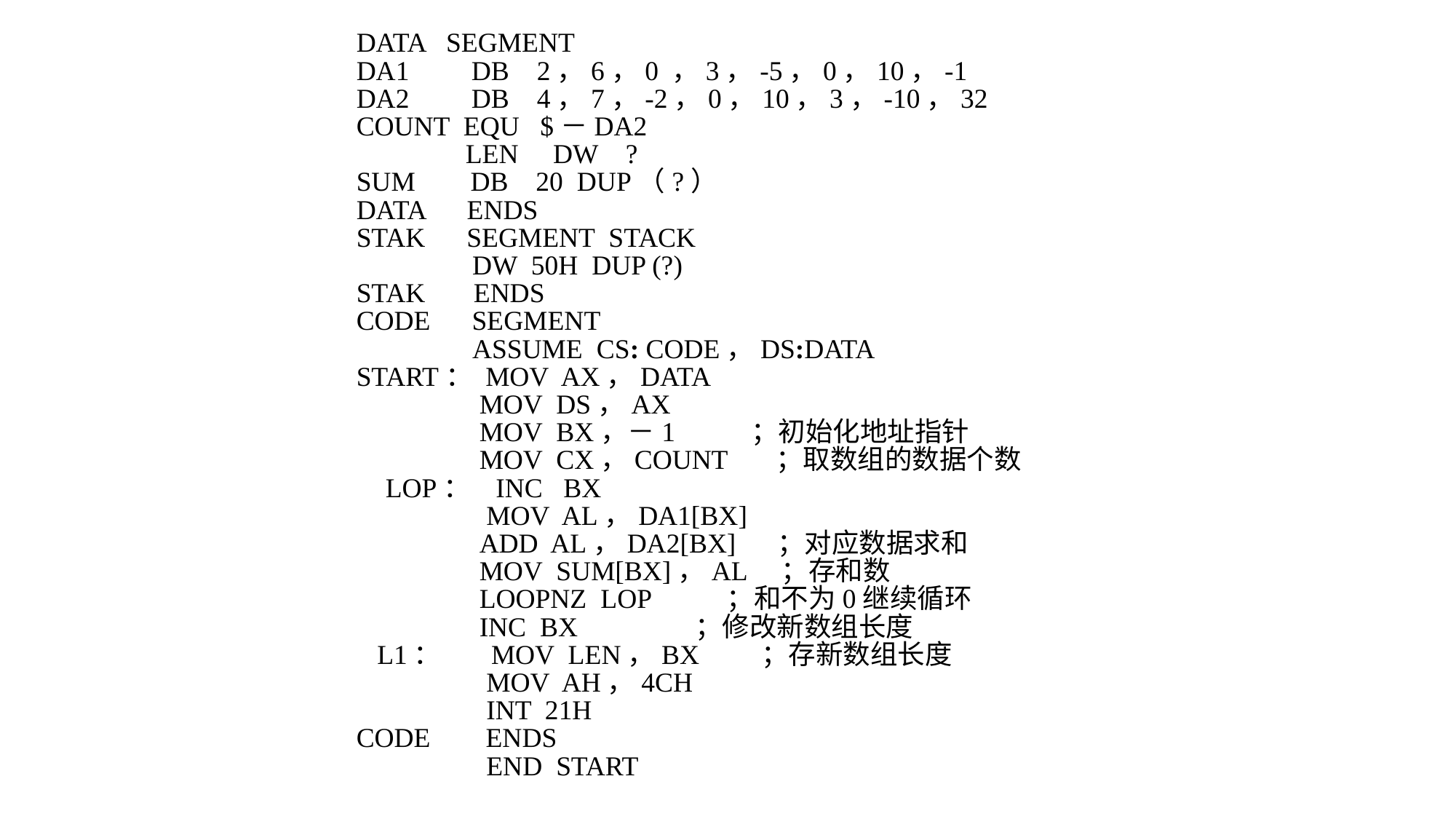

DATA   SEGMENT
	DA1         DB    2，6，0 ，3，-5，0，10，-1
	DA2         DB    4，7，-2，0，10，3，-10，32
	COUNT  EQU   $－DA2
		LEN     DW    ?
	SUM        DB    20  DUP（?）
	DATA      ENDS
	STAK      SEGMENT  STACK
		 DW  50H  DUP (?)
	STAK       ENDS
	CODE      SEGMENT
        		 ASSUME  CS: CODE，DS:DATA
	START： MOV  AX，DATA
		  MOV  DS，AX
         		  MOV  BX，－1          ；初始化地址指针
         		  MOV  CX，COUNT      ；取数组的数据个数
                    LOP：   INC   BX
        		   MOV  AL，DA1[BX]
         		  ADD  AL，DA2[BX]     ；对应数据求和
         		  MOV  SUM[BX]，AL    ；存和数
         		  LOOPNZ  LOP          ；和不为0继续循环
         		  INC  BX                ；修改新数组长度
	   L1：       MOV  LEN，BX        ；存新数组长度
        		   MOV  AH，4CH
		   INT  21H
	CODE        ENDS
        		   END  START